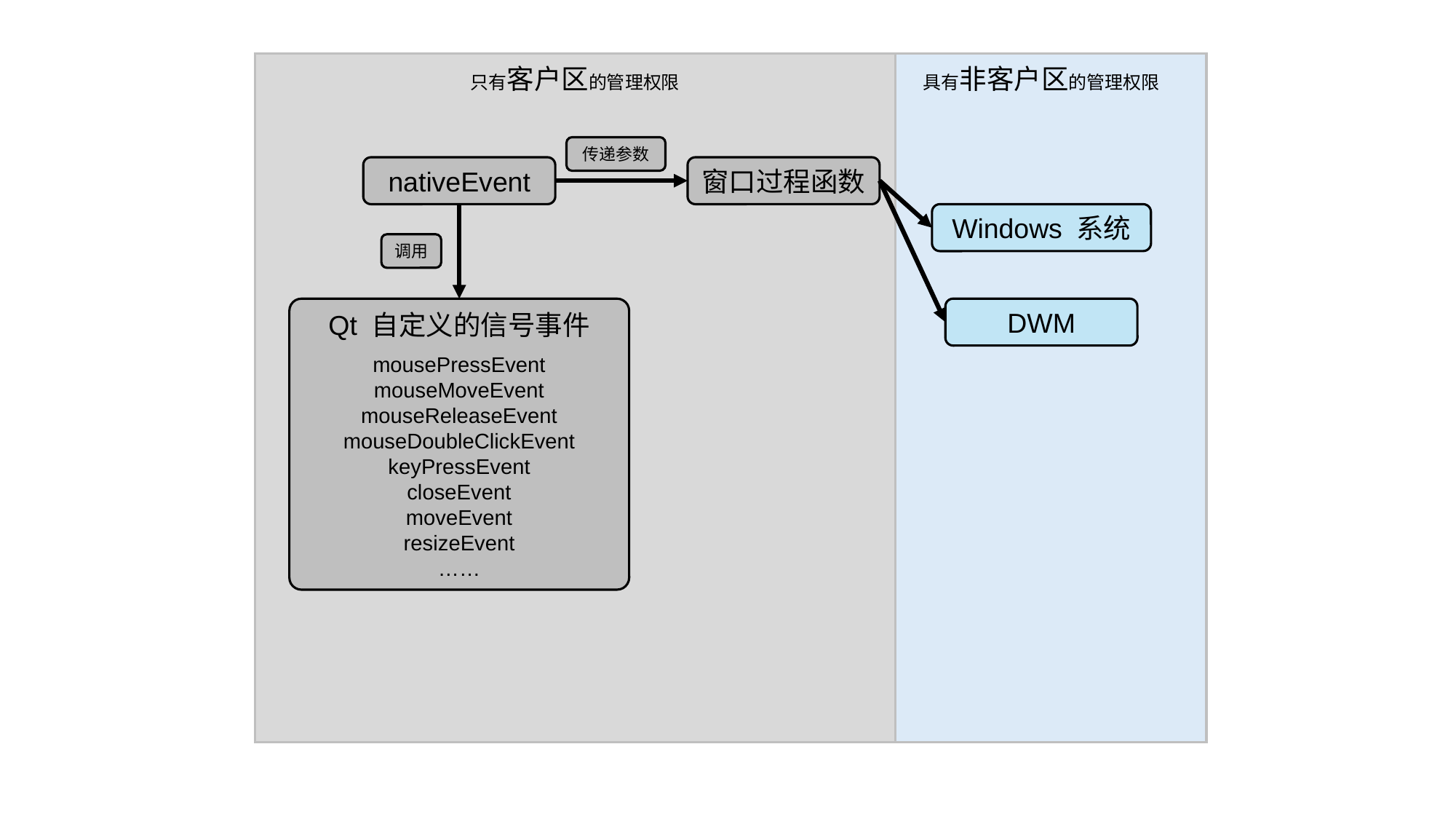

只有客户区的管理权限
具有非客户区的管理权限
传递参数
nativeEvent
窗口过程函数
Windows 系统
调用
Qt 自定义的信号事件

mousePressEvent
mouseMoveEvent
mouseReleaseEvent
mouseDoubleClickEvent
keyPressEvent
closeEvent
moveEvent
resizeEvent
……
DWM